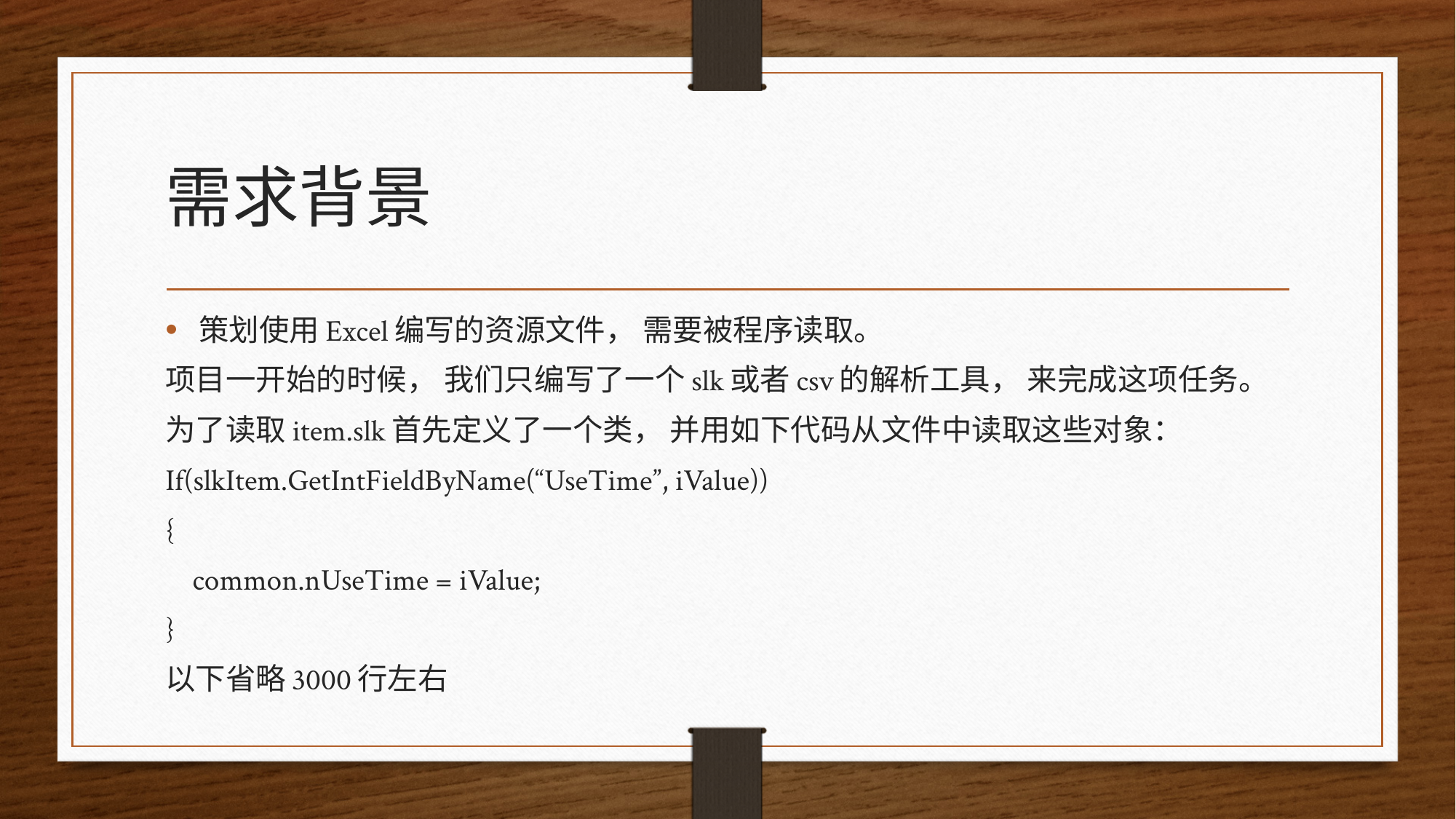

# 需求背景
策划使用Excel编写的资源文件， 需要被程序读取。
项目一开始的时候， 我们只编写了一个slk或者csv的解析工具， 来完成这项任务。
为了读取item.slk首先定义了一个类， 并用如下代码从文件中读取这些对象：
If(slkItem.GetIntFieldByName(“UseTime”, iValue))
{
    common.nUseTime = iValue;
}
以下省略3000行左右